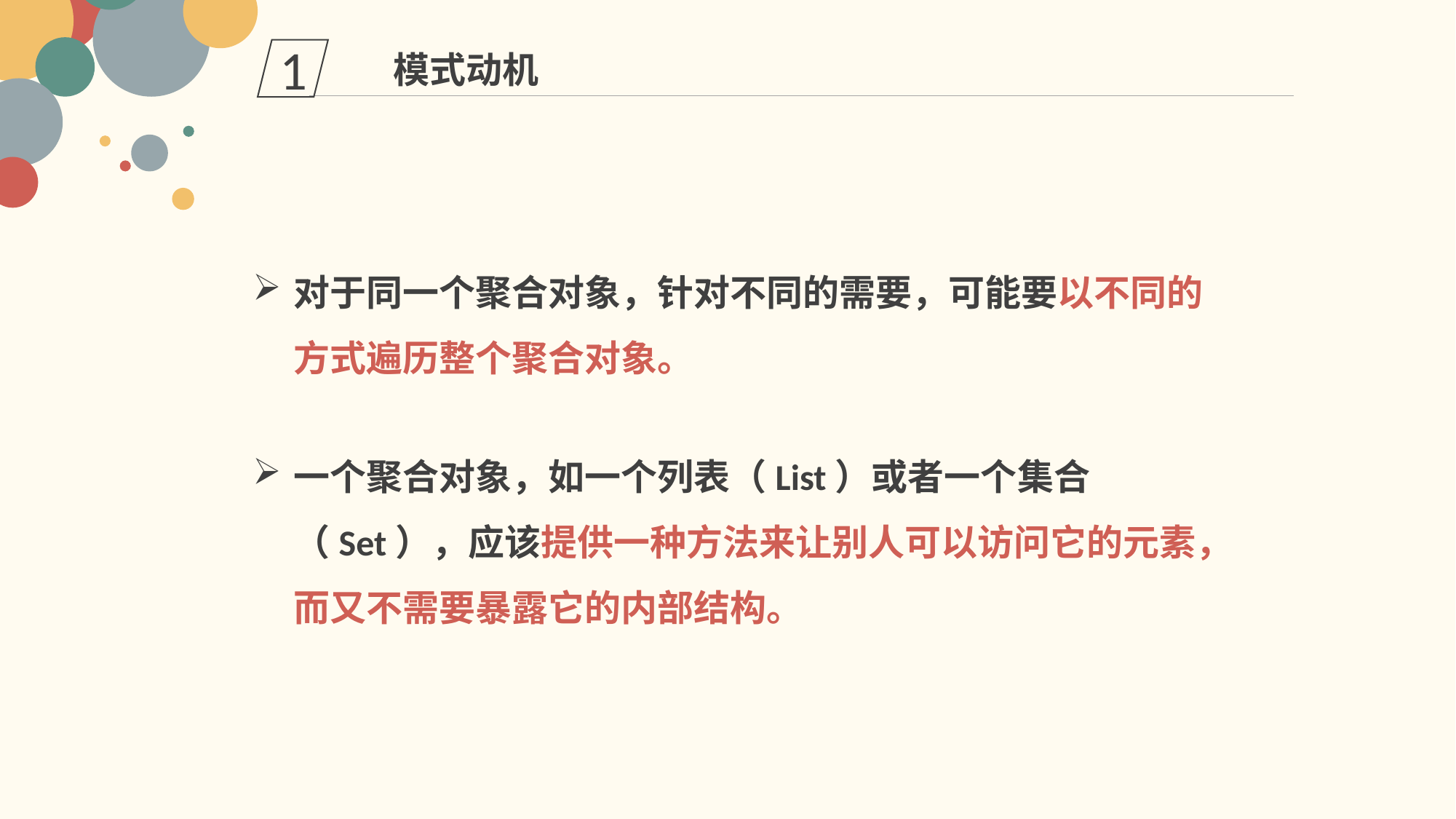

1
模式动机
对于同一个聚合对象，针对不同的需要，可能要以不同的方式遍历整个聚合对象。
一个聚合对象，如一个列表（List）或者一个集合（Set），应该提供一种方法来让别人可以访问它的元素，而又不需要暴露它的内部结构。